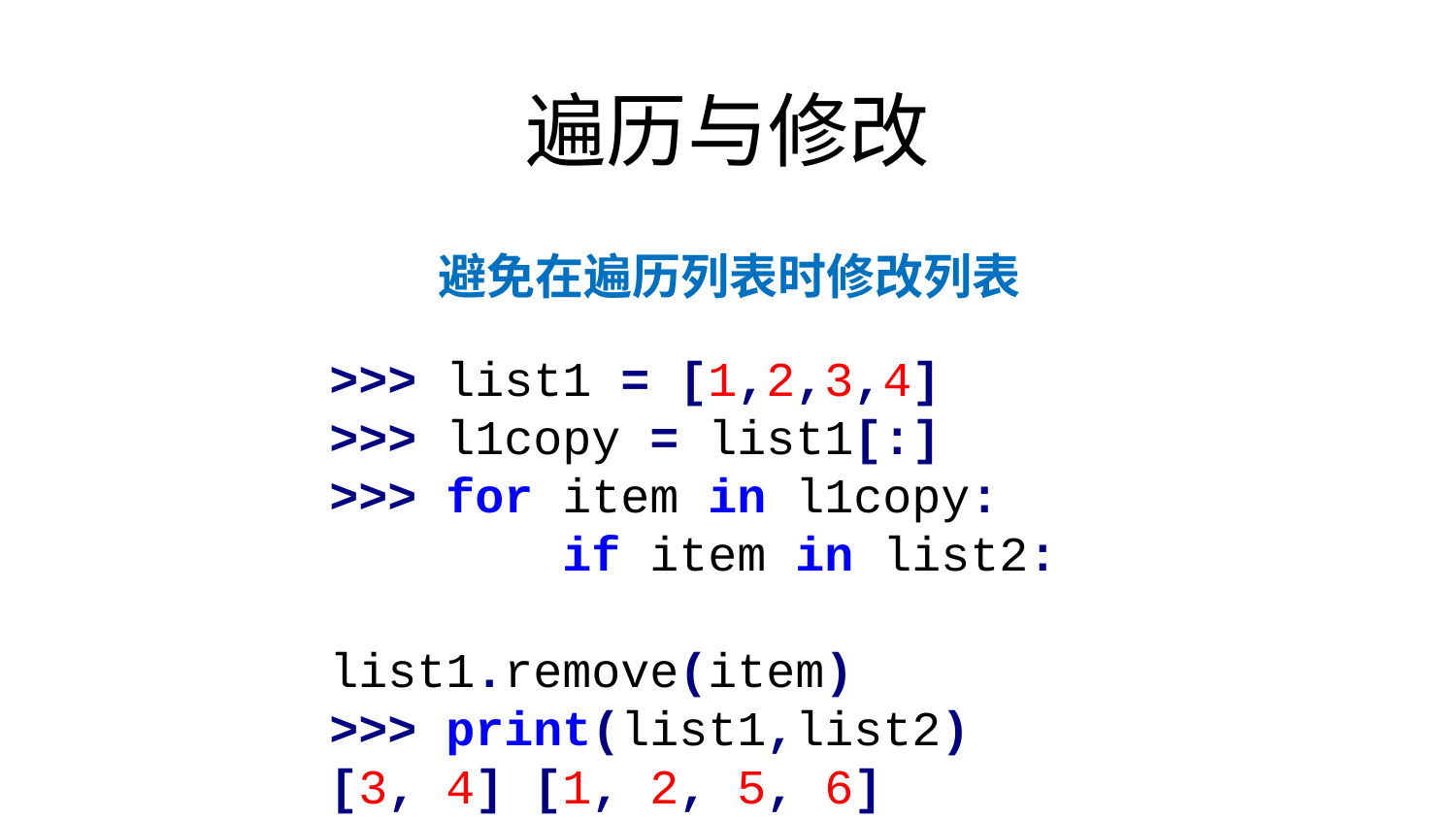

遍历与修改
避免在遍历列表时修改列表
>>> list1 = [1,2,3,4]
>>> l1copy = list1[:]
>>> for item in l1copy:
        if item in list2:
            list1.remove(item)
>>> print(list1,list2)
[3, 4] [1, 2, 5, 6]
54